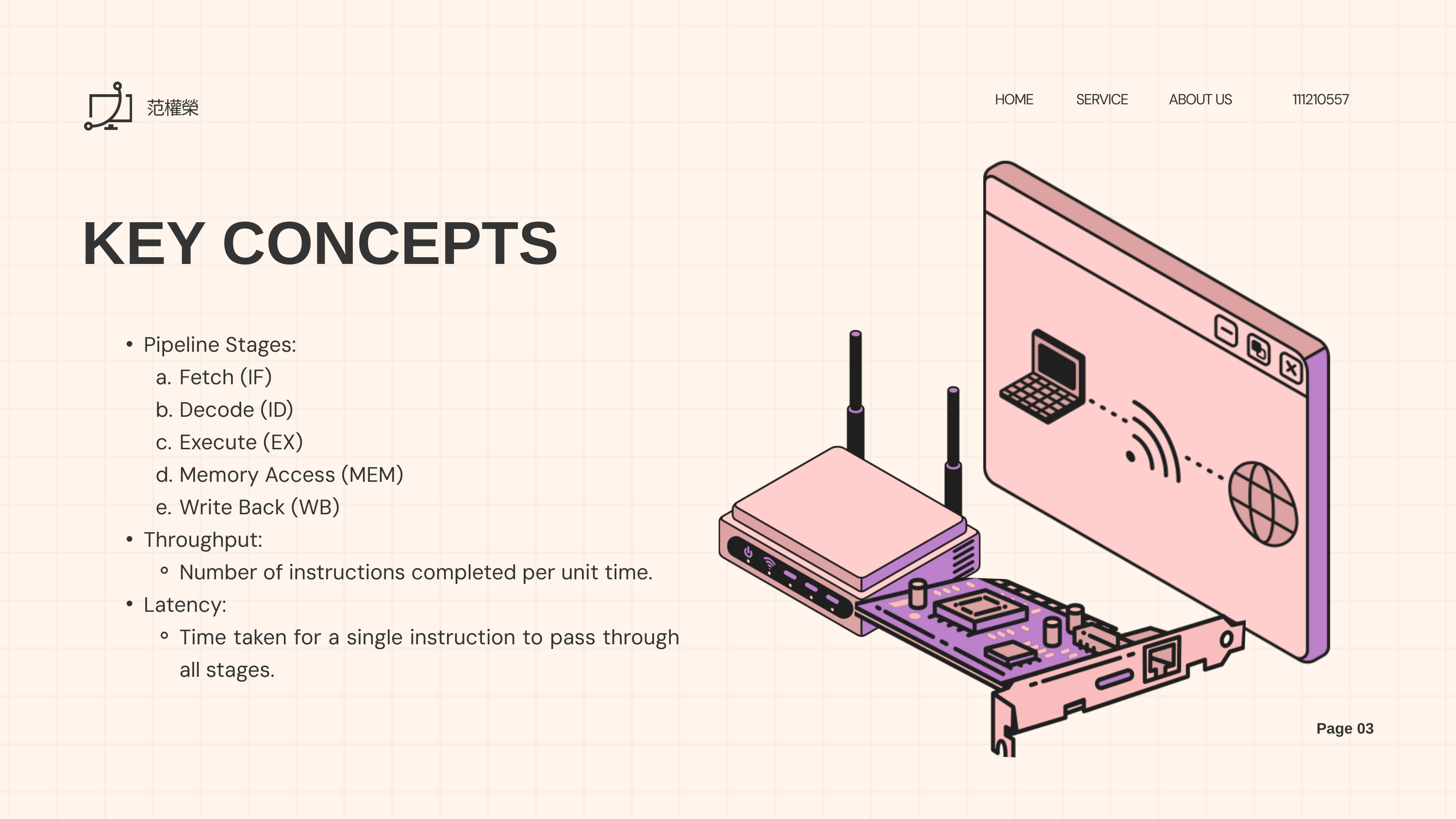

HOME
SERVICE
ABOUT US
111210557
范權榮

KEY CONCEPTS
Pipeline Stages:
Fetch (IF)
Decode (ID)
Execute (EX)
Memory Access (MEM)
Write Back (WB)
Throughput:
Number of instructions completed per unit time.
Latency:
Time taken for a single instruction to pass through all stages.

Page 03